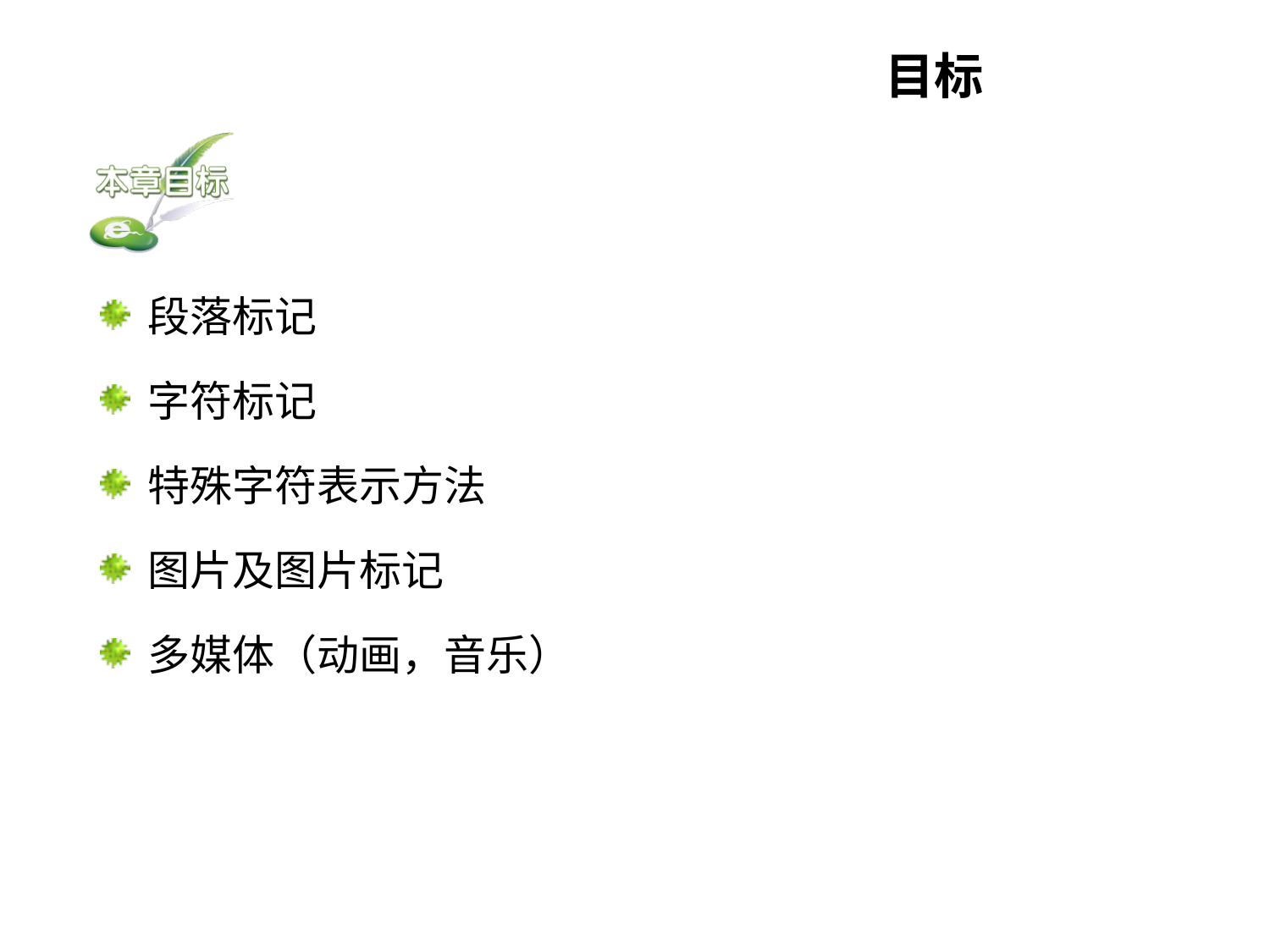

# 目标
段落标记
字符标记
特殊字符表示方法
图片及图片标记
多媒体（动画，音乐）